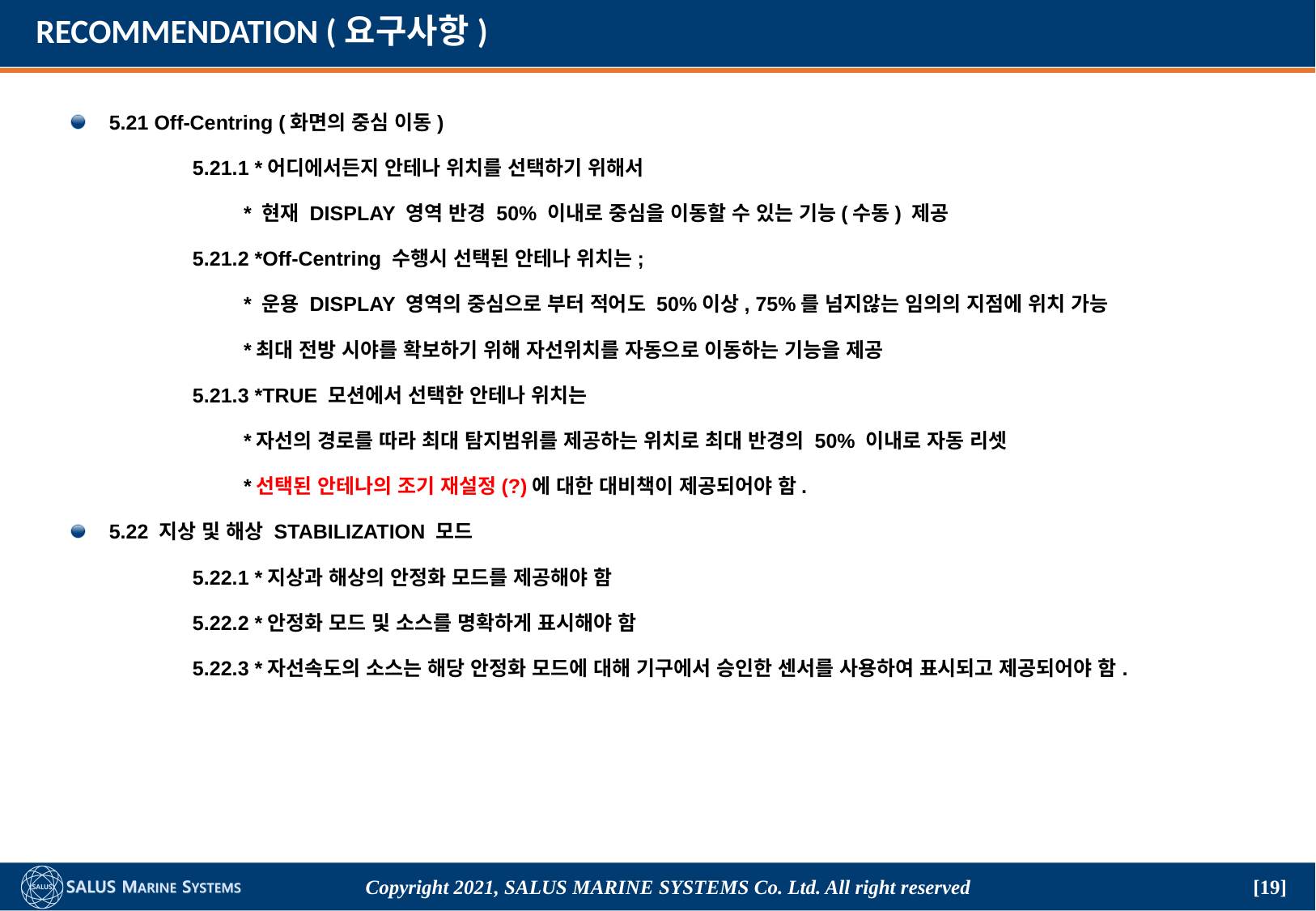

# RECOMMENDATION (요구사항)
5.21 Off-Centring (화면의 중심 이동)
	5.21.1 *어디에서든지 안테나 위치를 선택하기 위해서
	         * 현재 DISPLAY 영역 반경 50% 이내로 중심을 이동할 수 있는 기능(수동) 제공
	5.21.2 *Off-Centring 수행시 선택된 안테나 위치는;
	         * 운용 DISPLAY 영역의 중심으로 부터 적어도 50%이상, 75%를 넘지않는 임의의 지점에 위치 가능
	         *최대 전방 시야를 확보하기 위해 자선위치를 자동으로 이동하는 기능을 제공
	5.21.3 *TRUE 모션에서 선택한 안테나 위치는
	         *자선의 경로를 따라 최대 탐지범위를 제공하는 위치로 최대 반경의 50% 이내로 자동 리셋
	         *선택된 안테나의 조기 재설정(?)에 대한 대비책이 제공되어야 함.
5.22 지상 및 해상 STABILIZATION 모드
	5.22.1 *지상과 해상의 안정화 모드를 제공해야 함
	5.22.2 *안정화 모드 및 소스를 명확하게 표시해야 함
	5.22.3 *자선속도의 소스는 해당 안정화 모드에 대해 기구에서 승인한 센서를 사용하여 표시되고 제공되어야 함.

Copyright 2021, SALUS Marine Systems Co. Ltd. All right reserved
[19]